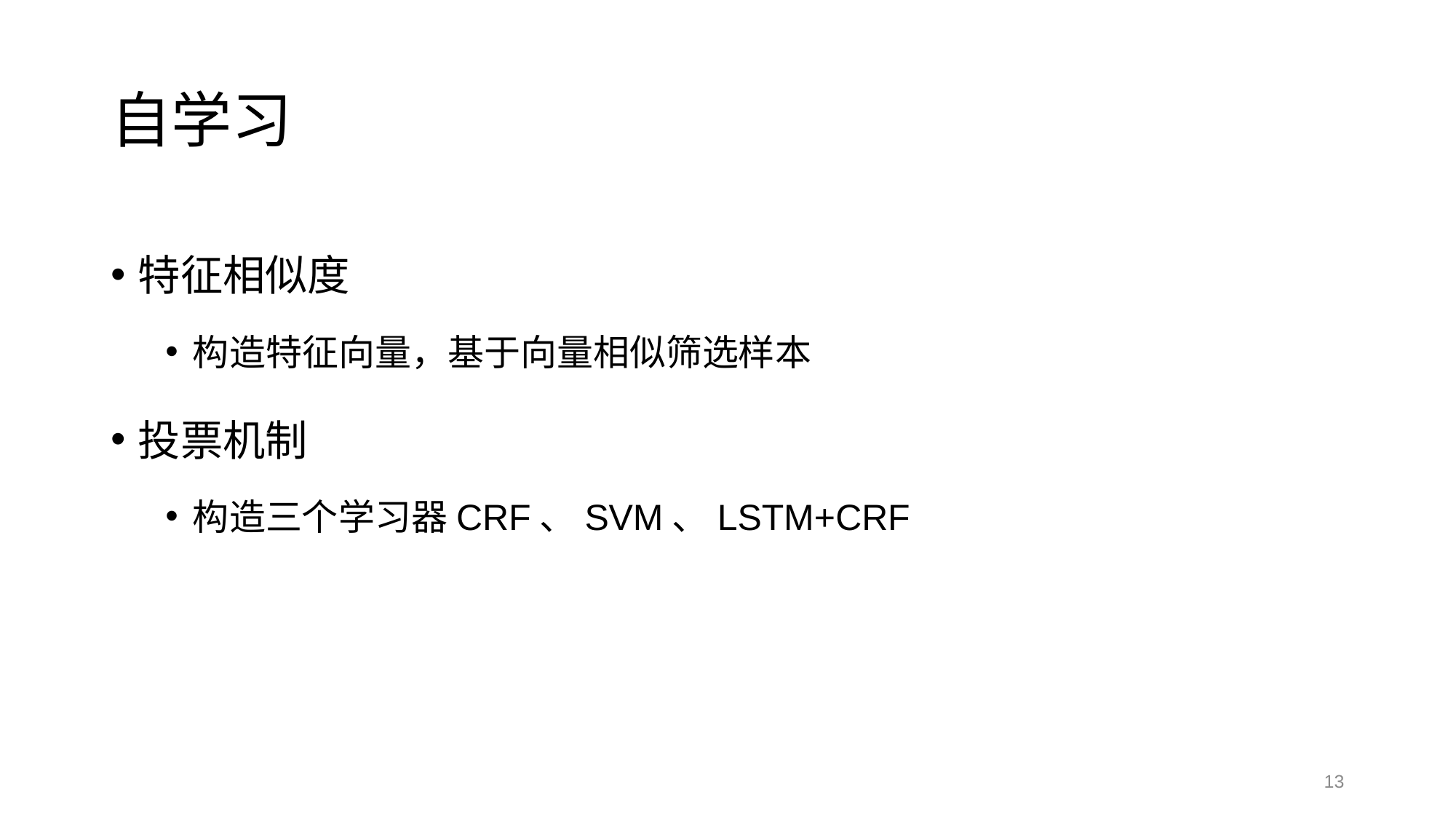

# 自学习
特征相似度
构造特征向量，基于向量相似筛选样本
投票机制
构造三个学习器CRF、SVM、LSTM+CRF
13